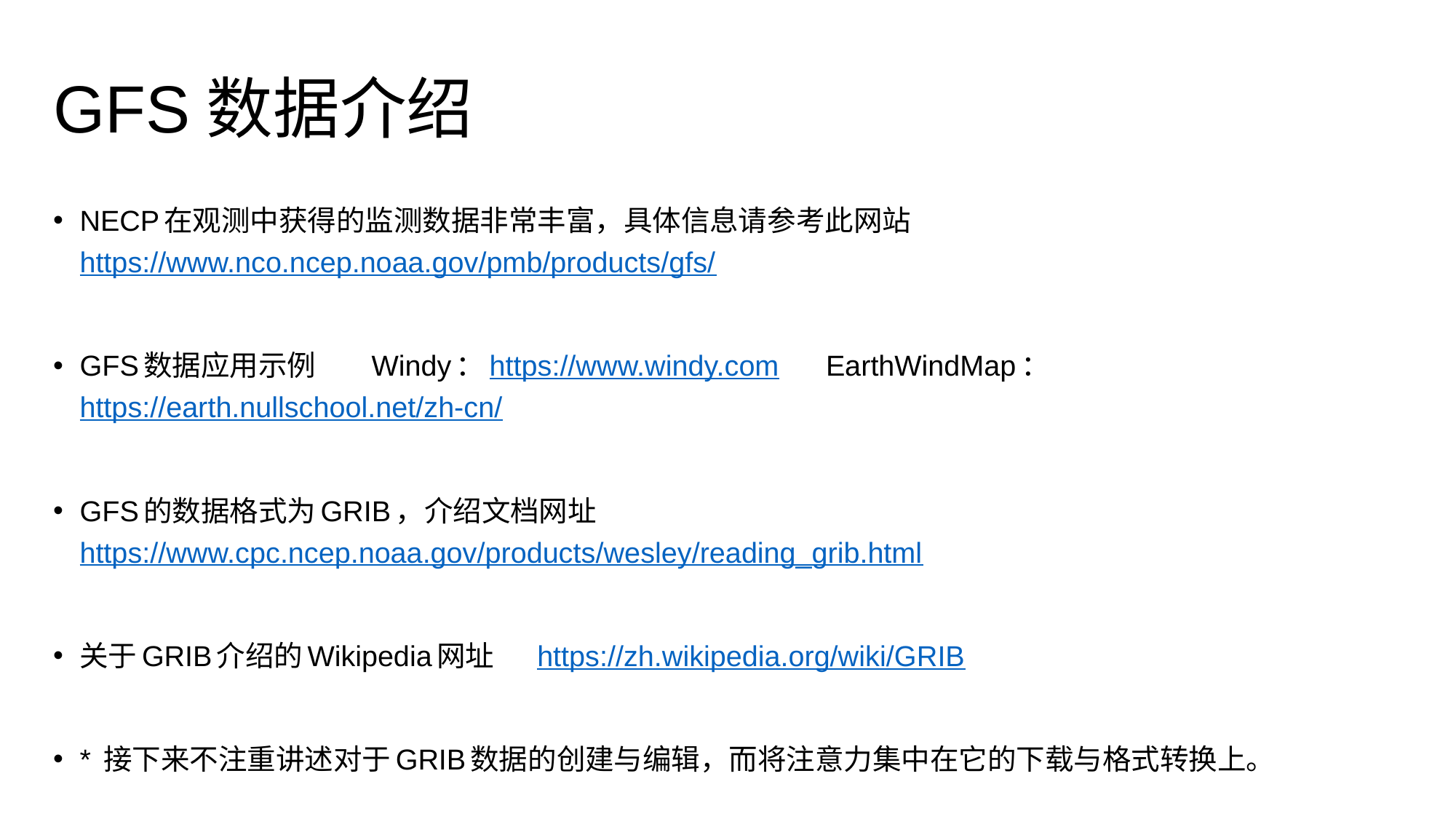

# GFS数据介绍
NECP在观测中获得的监测数据非常丰富，具体信息请参考此网站https://www.nco.ncep.noaa.gov/pmb/products/gfs/

GFS数据应用示例        Windy：https://www.windy.com      EarthWindMap：https://earth.nullschool.net/zh-cn/

GFS的数据格式为GRIB，介绍文档网址https://www.cpc.ncep.noaa.gov/products/wesley/reading_grib.html

关于GRIB介绍的Wikipedia网址      https://zh.wikipedia.org/wiki/GRIB

* 接下来不注重讲述对于GRIB数据的创建与编辑，而将注意力集中在它的下载与格式转换上。